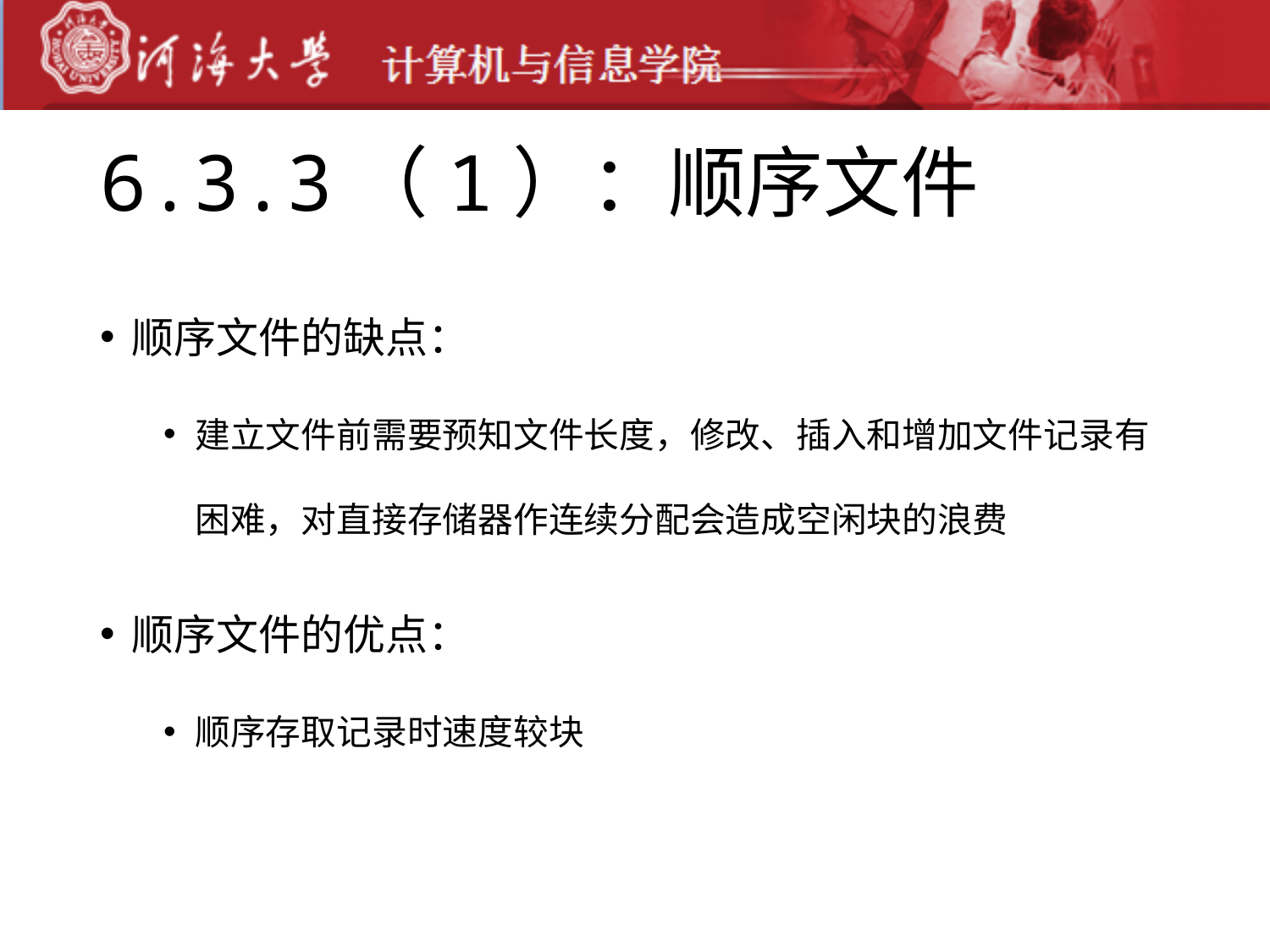

# 6.3.3（1）：顺序文件
顺序文件的缺点：
建立文件前需要预知文件长度，修改、插入和增加文件记录有困难，对直接存储器作连续分配会造成空闲块的浪费
顺序文件的优点：
顺序存取记录时速度较块